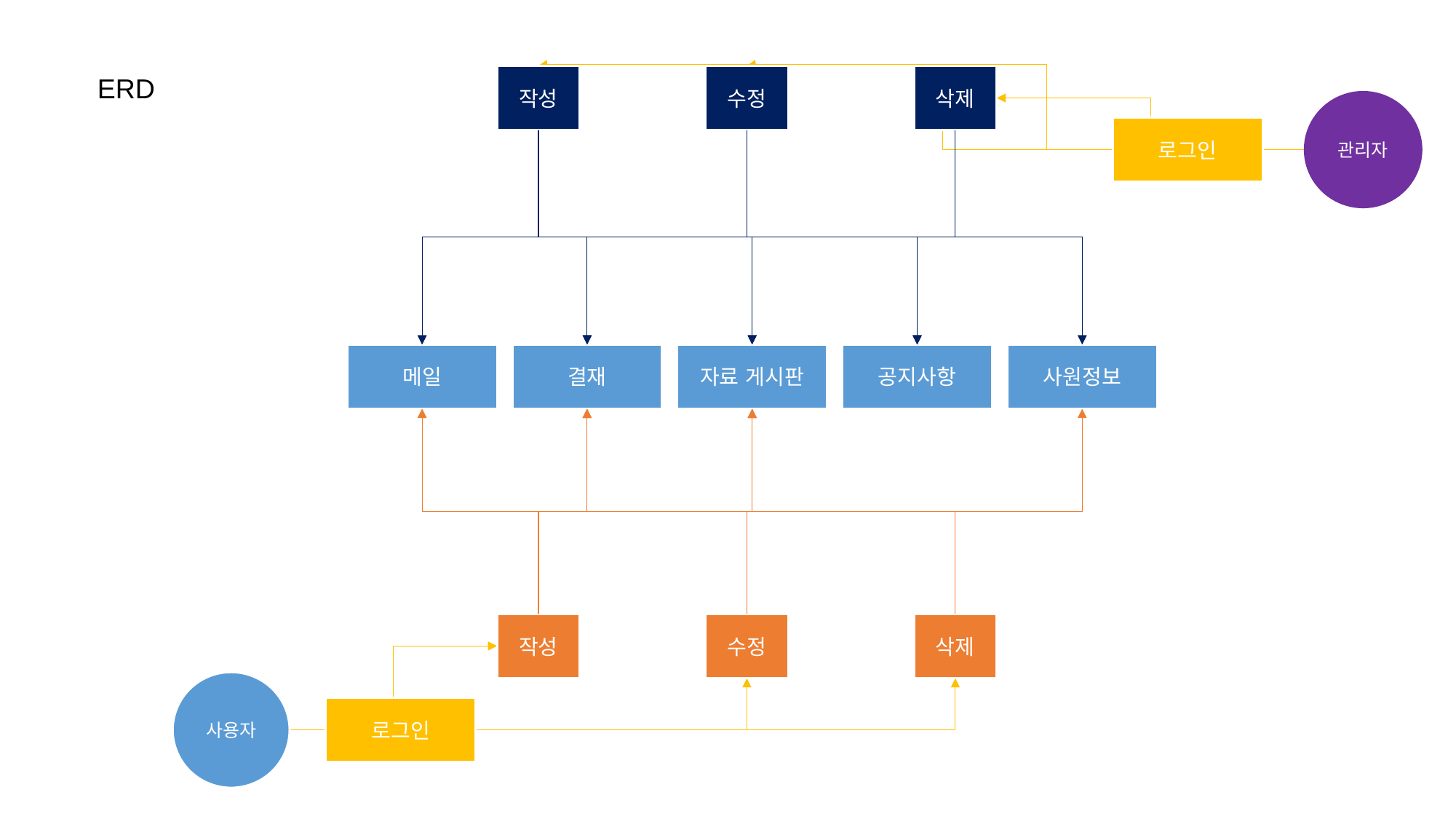

삭제
ERD
작성
수정
관리자
로그인
공지사항
사원정보
결재
자료 게시판
메일
수정
삭제
작성
사용자
로그인